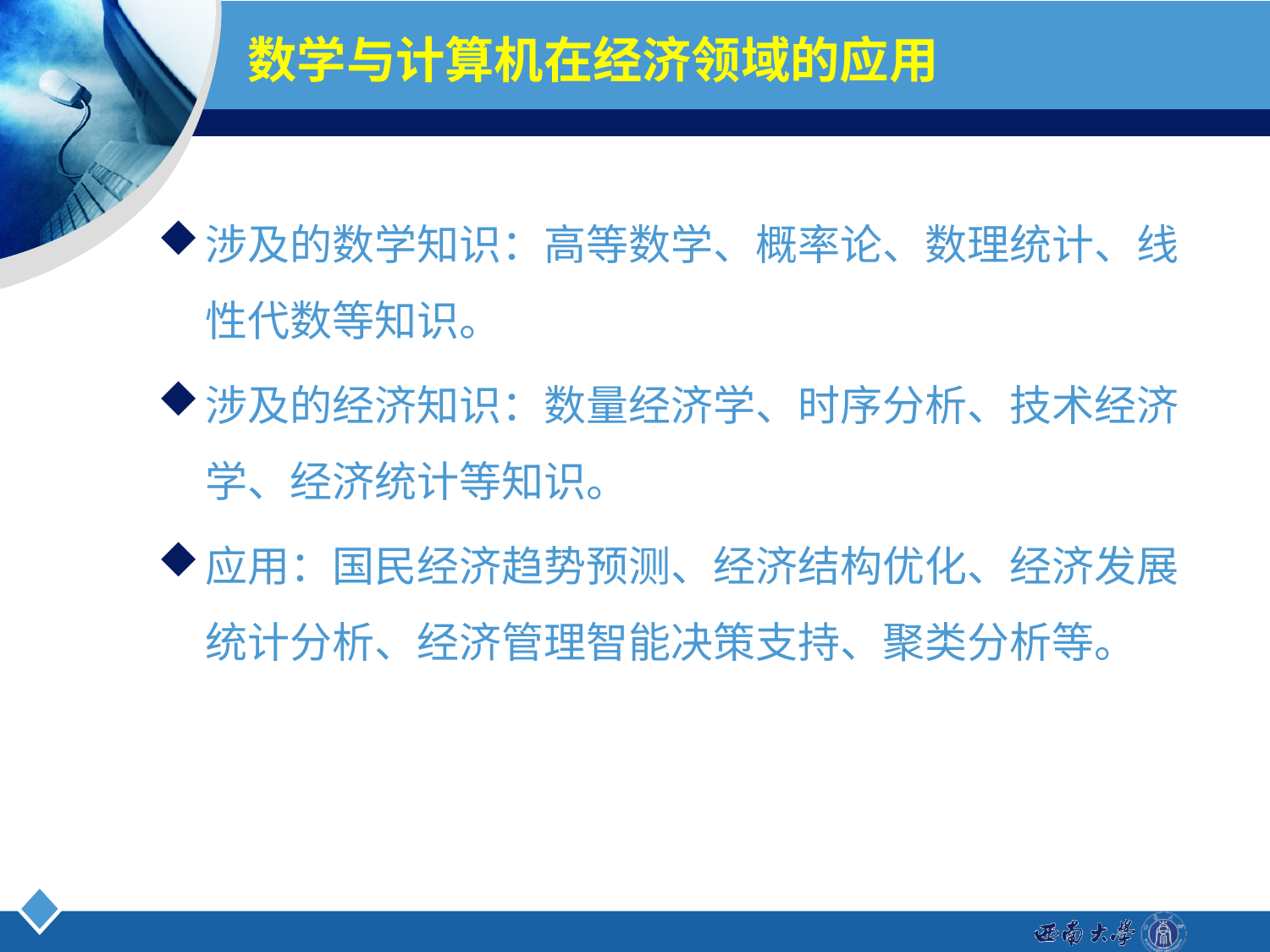

# 数学与计算机在经济领域的应用
涉及的数学知识：高等数学、概率论、数理统计、线性代数等知识。
涉及的经济知识：数量经济学、时序分析、技术经济学、经济统计等知识。
应用：国民经济趋势预测、经济结构优化、经济发展统计分析、经济管理智能决策支持、聚类分析等。